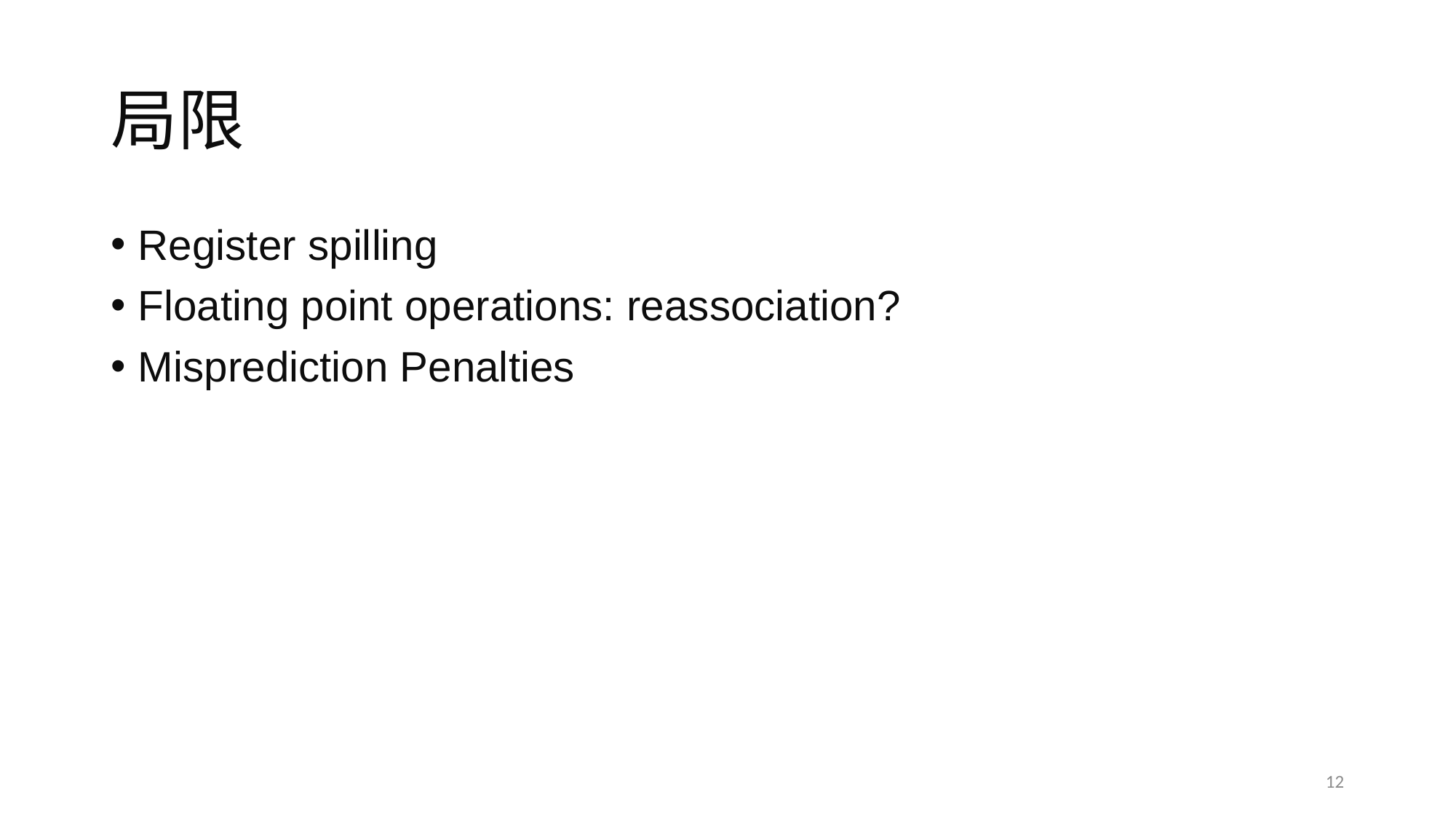

# 局限
Register spilling
Floating point operations: reassociation?
Misprediction Penalties

12